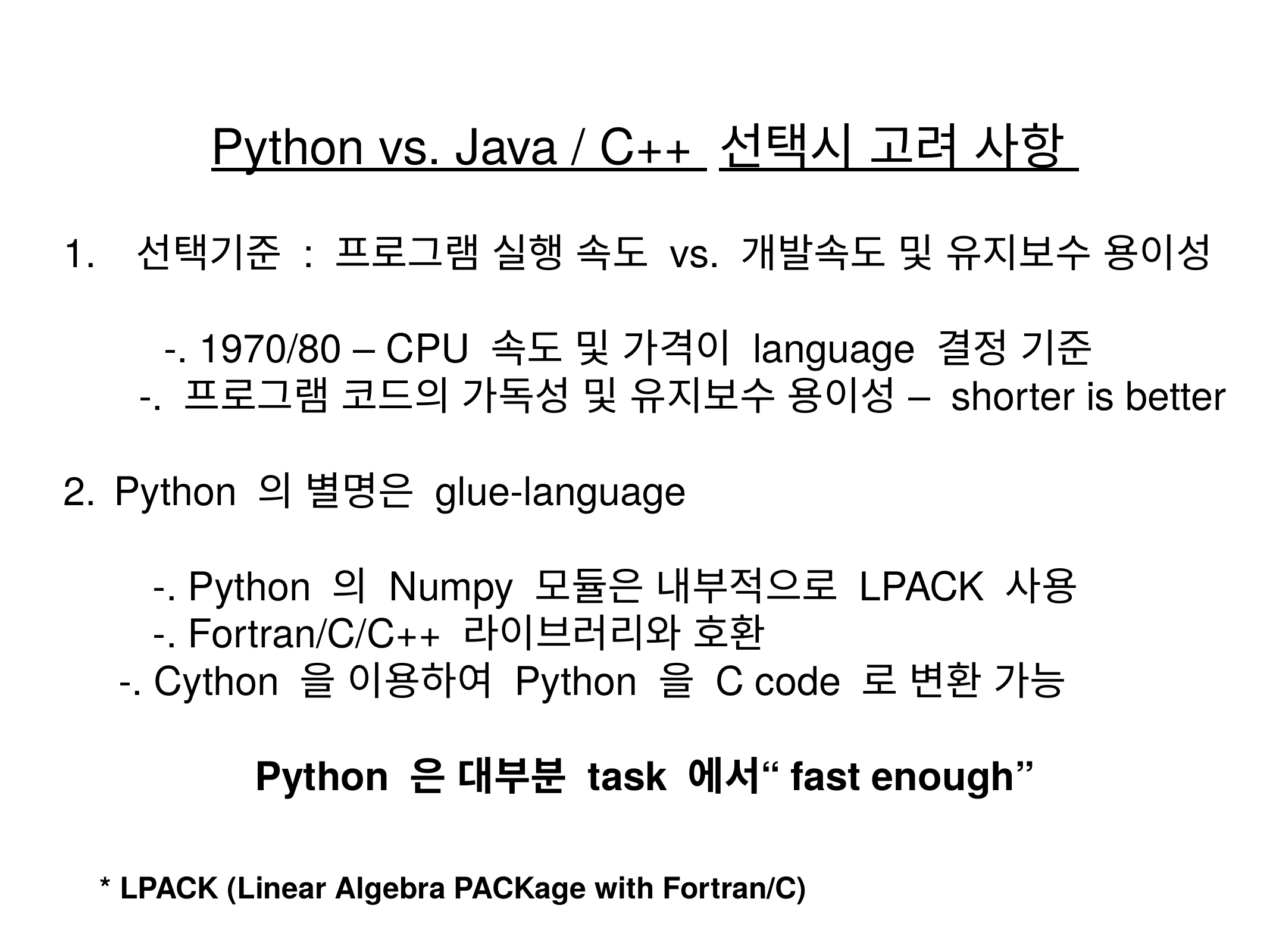

Python vs. Java / C++ 선택시 고려 사항

선택기준 : 프로그램 실행 속도 vs. 개발속도 및 유지보수 용이성

	 -. 1970/80 – CPU 속도 및 가격이 language 결정 기준
      -. 프로그램 코드의 가독성 및 유지보수 용이성 – shorter is better

Python 의 별명은 glue-language

	-. Python 의 Numpy 모듈은 내부적으로 LPACK 사용
	-. Fortran/C/C++ 라이브러리와 호환
     -. Cython 을 이용하여 Python 을 C code 로 변환 가능
Python 은 대부분 task 에서“fast enough”
 * LPACK (Linear Algebra PACKage with Fortran/C)